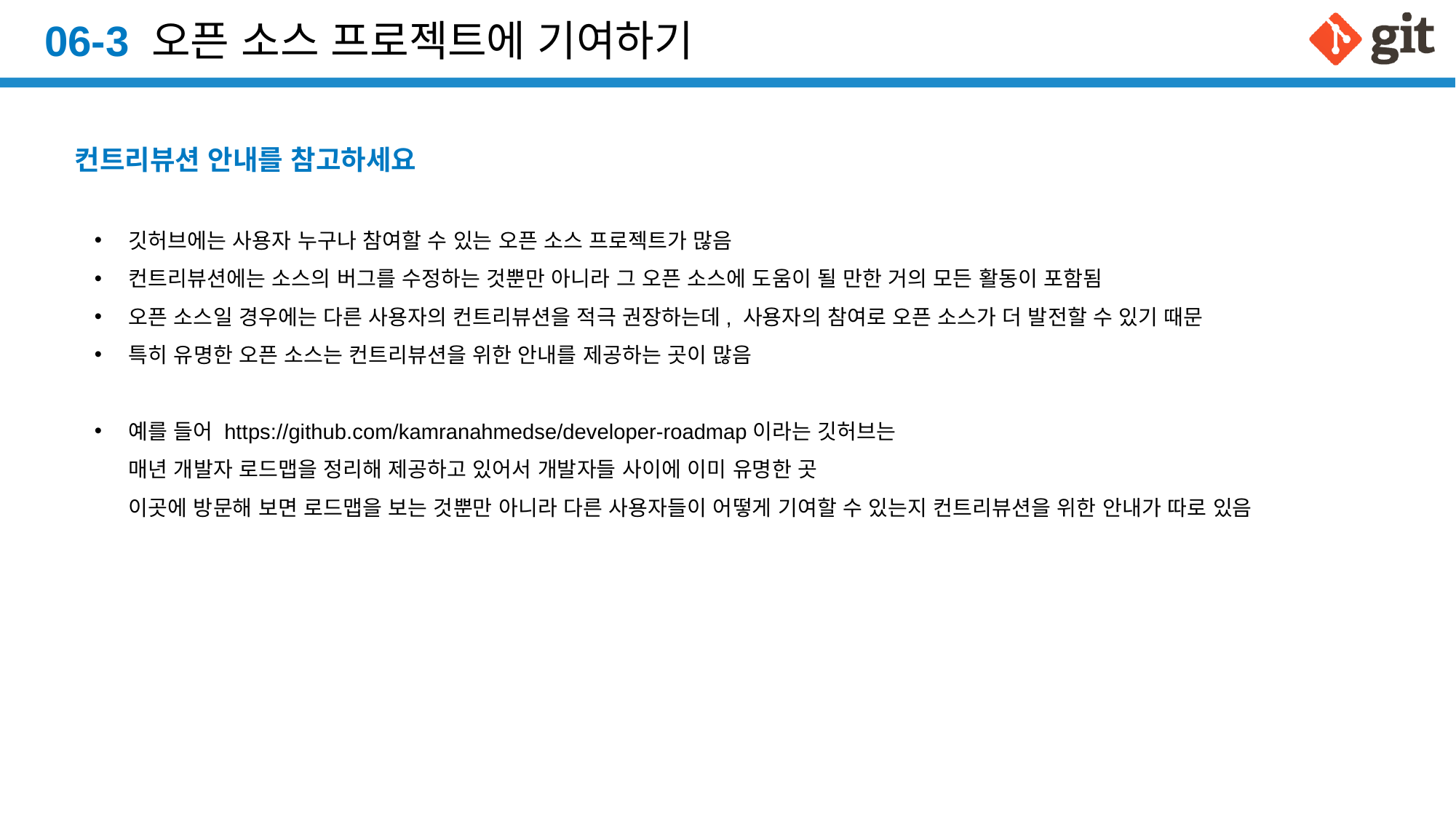

# 06-3 오픈 소스 프로젝트에 기여하기
컨트리뷰션 안내를 참고하세요
깃허브에는 사용자 누구나 참여할 수 있는 오픈 소스 프로젝트가 많음
컨트리뷰션에는 소스의 버그를 수정하는 것뿐만 아니라 그 오픈 소스에 도움이 될 만한 거의 모든 활동이 포함됨
오픈 소스일 경우에는 다른 사용자의 컨트리뷰션을 적극 권장하는데, 사용자의 참여로 오픈 소스가 더 발전할 수 있기 때문
특히 유명한 오픈 소스는 컨트리뷰션을 위한 안내를 제공하는 곳이 많음

예를 들어 https://github.com/kamranahmedse/developer-roadmap이라는 깃허브는
매년 개발자 로드맵을 정리해 제공하고 있어서 개발자들 사이에 이미 유명한 곳
이곳에 방문해 보면 로드맵을 보는 것뿐만 아니라 다른 사용자들이 어떻게 기여할 수 있는지 컨트리뷰션을 위한 안내가 따로 있음